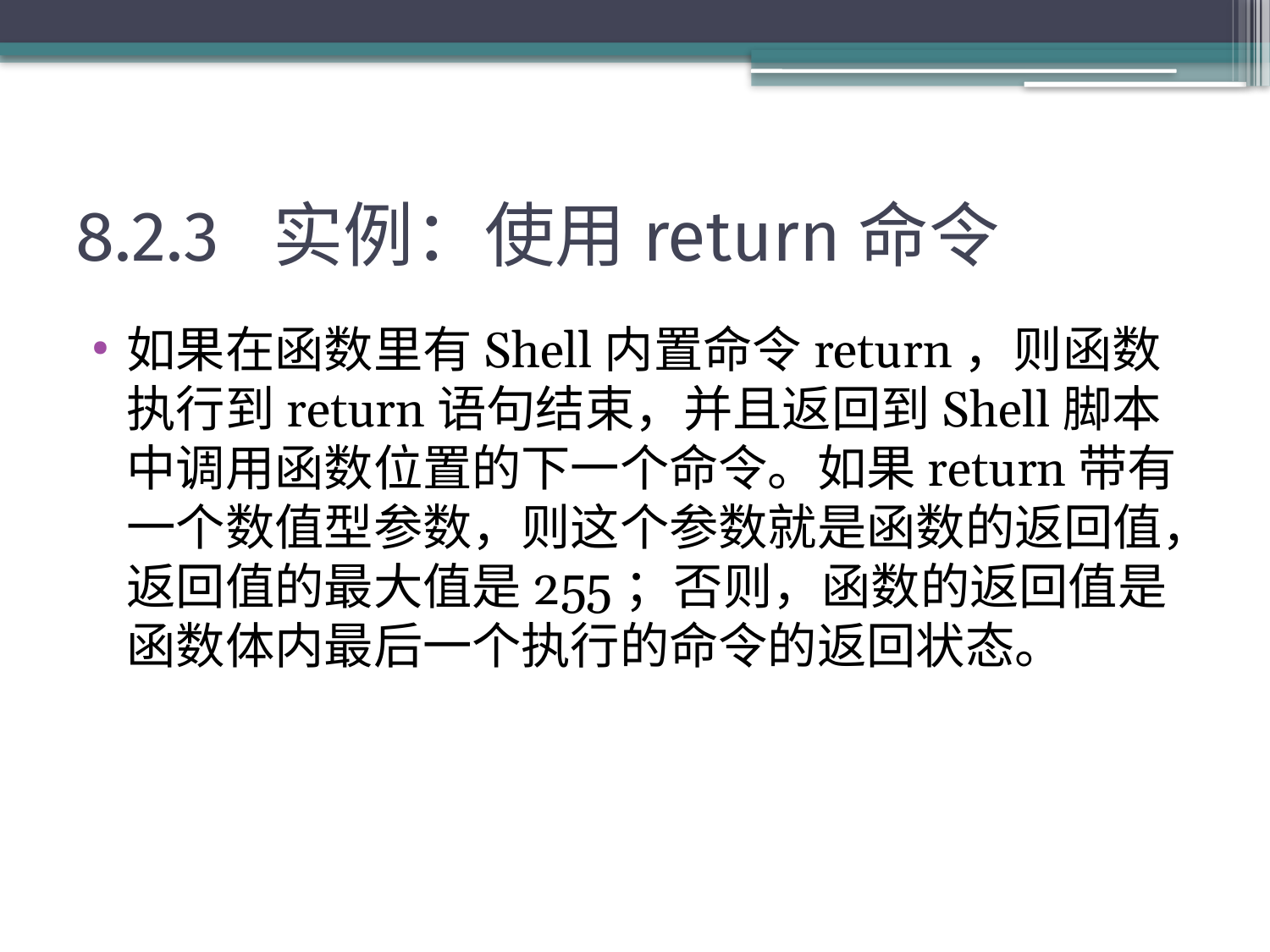

# 8.2.3  实例：使用return命令
如果在函数里有Shell内置命令return，则函数执行到return语句结束，并且返回到Shell脚本中调用函数位置的下一个命令。如果return带有一个数值型参数，则这个参数就是函数的返回值，返回值的最大值是255；否则，函数的返回值是函数体内最后一个执行的命令的返回状态。